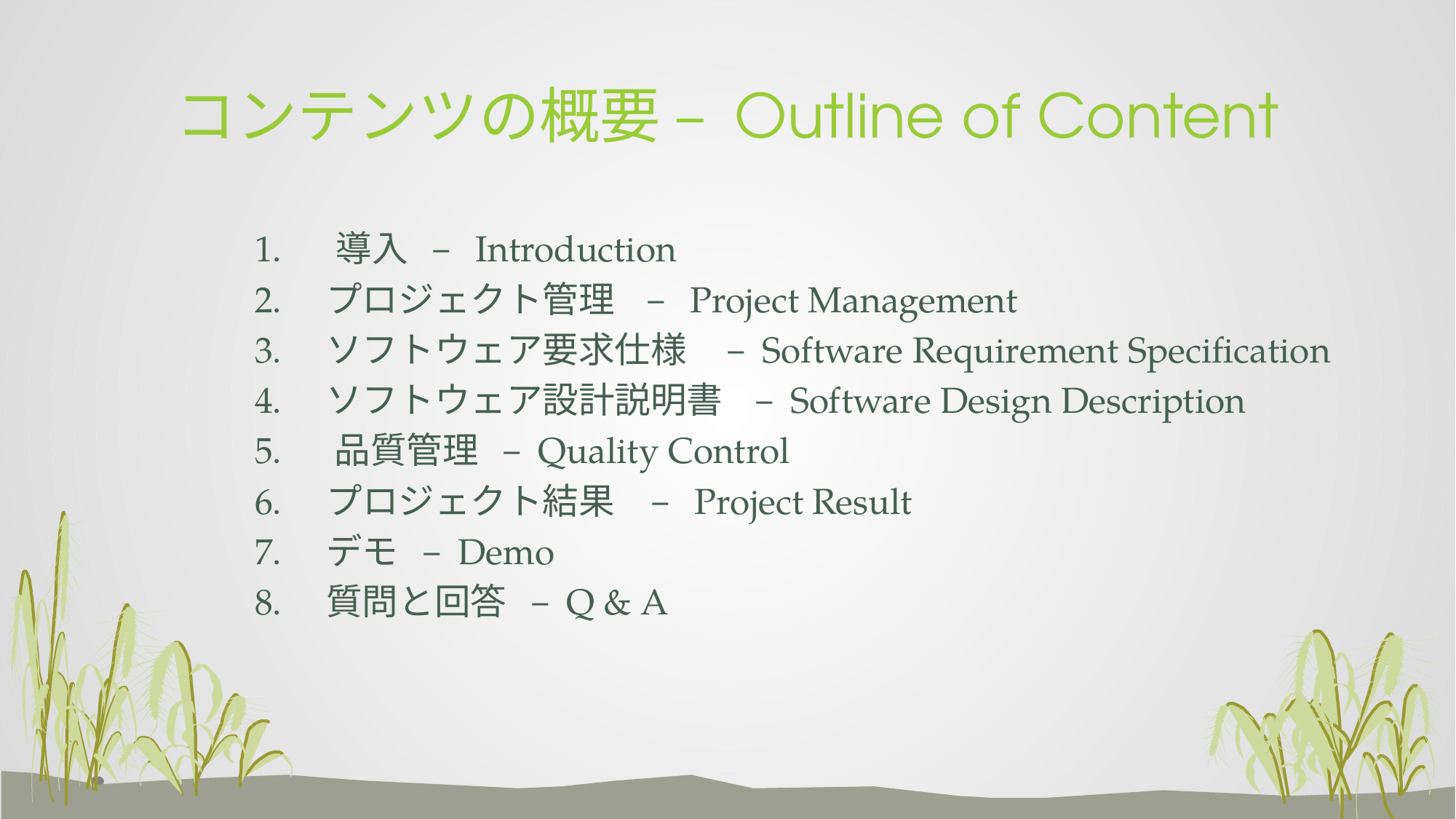

# コンテンツの概要 – Outline of Content
1.     導入   –  Introduction
2.　プロジェクト管理    –  Project Management
3.　ソフトウェア要求仕様     – Software Requirement Specification
4.　ソフトウェア設計説明書    – Software Design Description
5.　 品質管理   – Quality Control
6.    プロジェクト結果　–  Project Result
7.　デモ   – Demo
8.　質問と回答   – Q & A